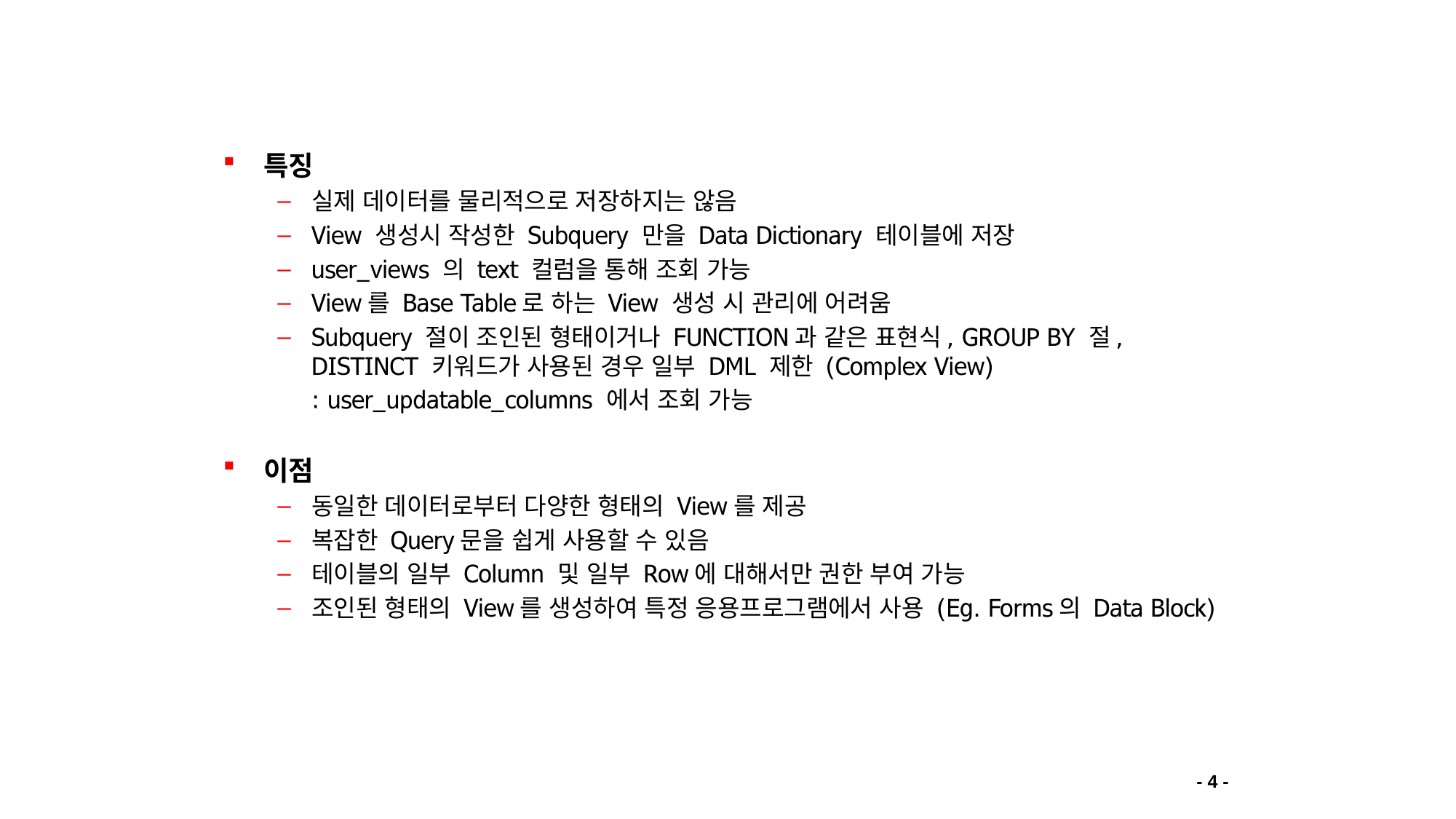

# View
특징
실제 데이터를 물리적으로 저장하지는 않음
View 생성시 작성한 Subquery 만을 Data Dictionary 테이블에 저장
user_views 의 text 컬럼을 통해 조회 가능
View를 Base Table로 하는 View 생성 시 관리에 어려움
Subquery 절이 조인된 형태이거나 FUNCTION과 같은 표현식, GROUP BY 절, DISTINCT 키워드가 사용된 경우 일부 DML 제한 (Complex View)
	: user_updatable_columns 에서 조회 가능

이점
동일한 데이터로부터 다양한 형태의 View를 제공
복잡한 Query문을 쉽게 사용할 수 있음
테이블의 일부 Column 및 일부 Row에 대해서만 권한 부여 가능
조인된 형태의 View를 생성하여 특정 응용프로그램에서 사용 (Eg. Forms의 Data Block)

- 4 -